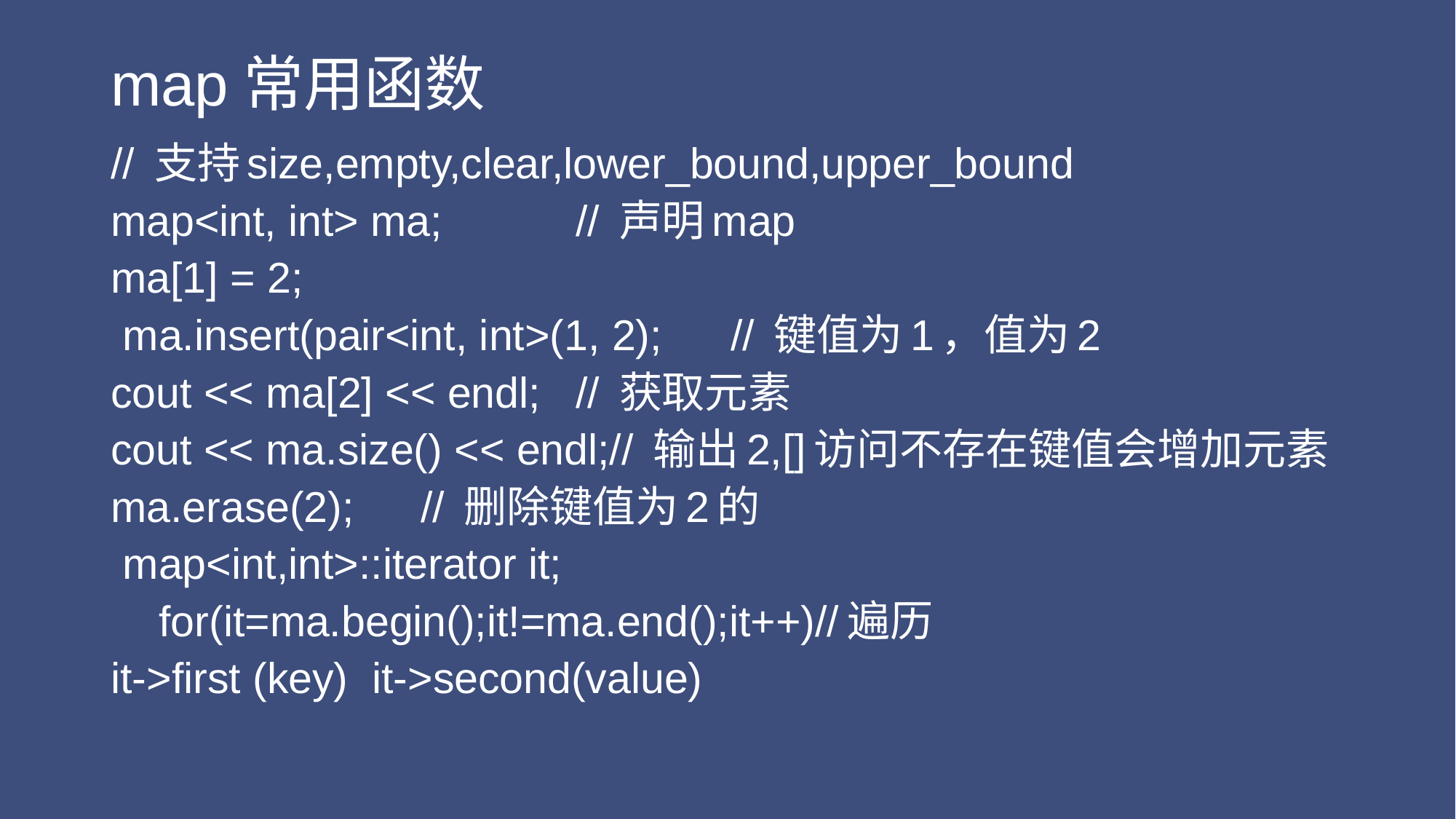

# map常用函数
// 支持size,empty,clear,lower_bound,upper_bound
map<int, int> ma;		// 声明map
ma[1] = 2;
 ma.insert(pair<int, int>(1, 2);			// 键值为1，值为2
cout << ma[2] << endl;	// 获取元素
cout << ma.size() << endl;// 输出2,[]访问不存在键值会增加元素
ma.erase(2);			// 删除键值为2的
 map<int,int>::iterator it;
    for(it=ma.begin();it!=ma.end();it++)//遍历
it->first (key)  it->second(value)